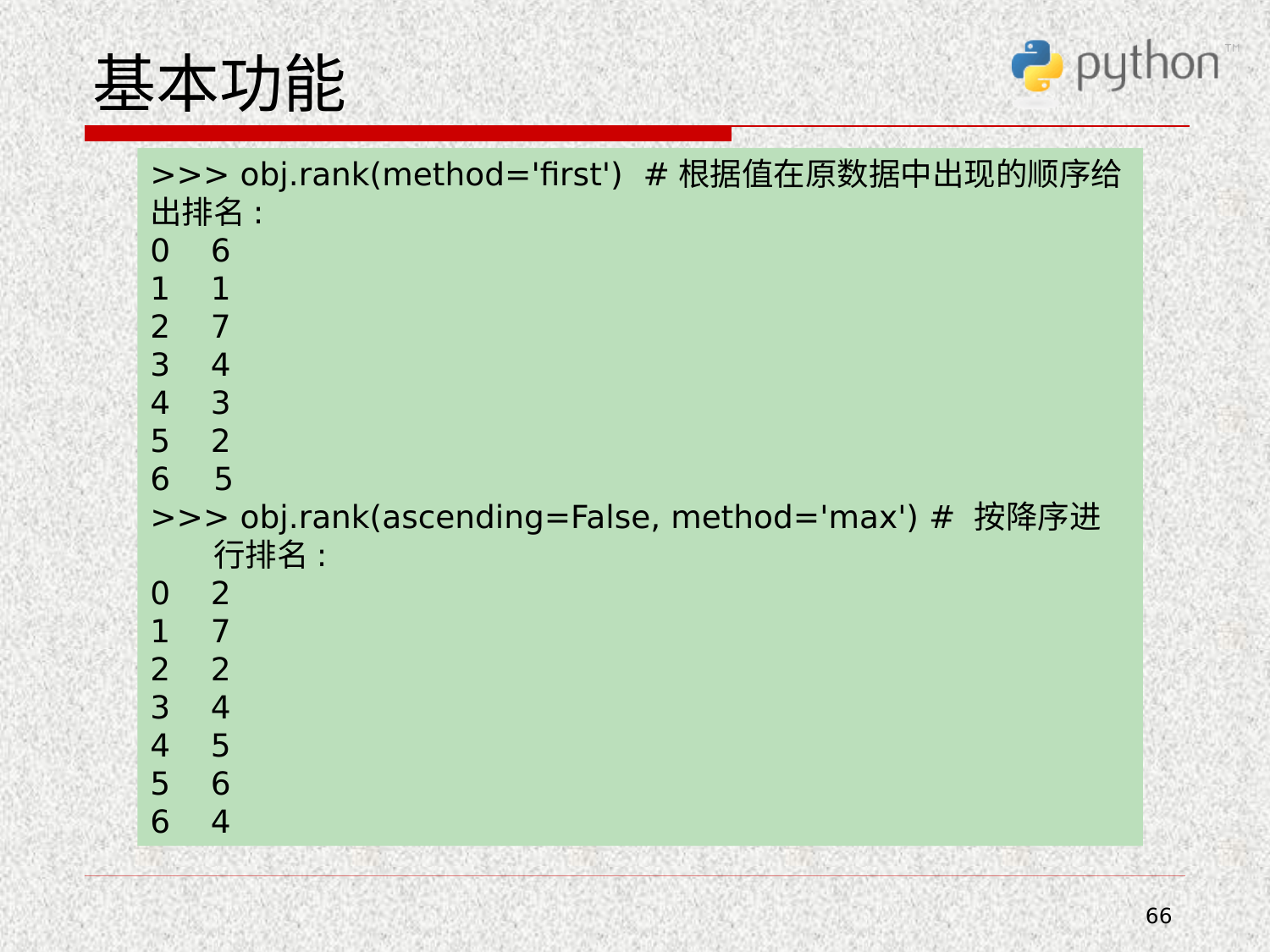

# 基本功能

>>> obj.rank(method='first')  #根据值在原数据中出现的顺序给出排名:
0    6
1    1
2    7
3    4
4    3
5    2
5
>>> obj.rank(ascending=False, method='max') # 按降序进行排名:
0    2
1    7
2    2
3    4
4    5
5    6
6    4
66